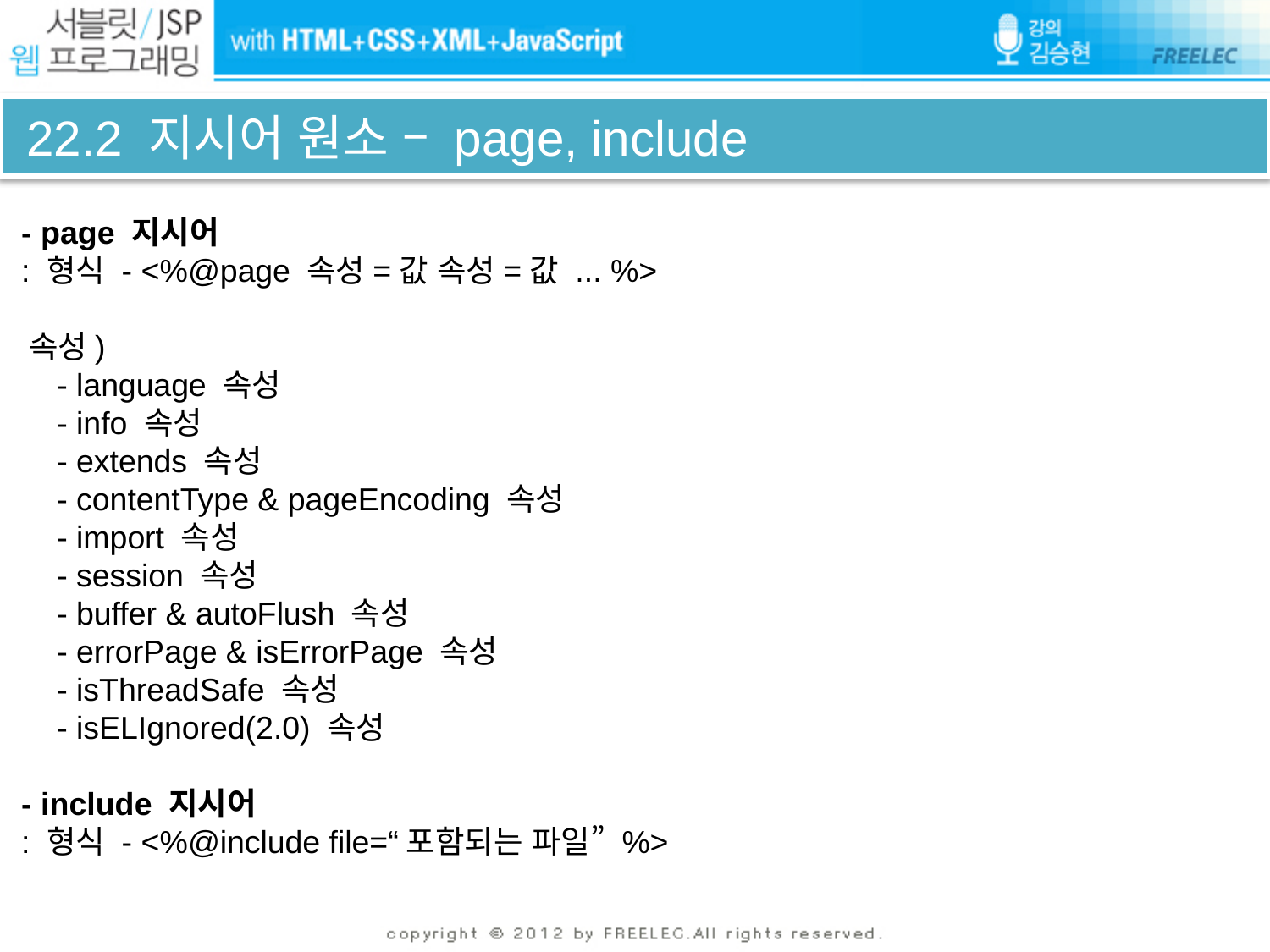

# 22.2 지시어 원소 – page, include
 - page 지시어
 : 형식 - <%@page 속성=값 속성=값 ... %>

 속성)
     - language 속성
     - info 속성
     - extends 속성
     - contentType & pageEncoding 속성
     - import 속성
     - session 속성
     - buffer & autoFlush 속성
     - errorPage & isErrorPage 속성
     - isThreadSafe 속성
     - isELIgnored(2.0) 속성

 - include 지시어
 : 형식 - <%@include file=“포함되는 파일” %>